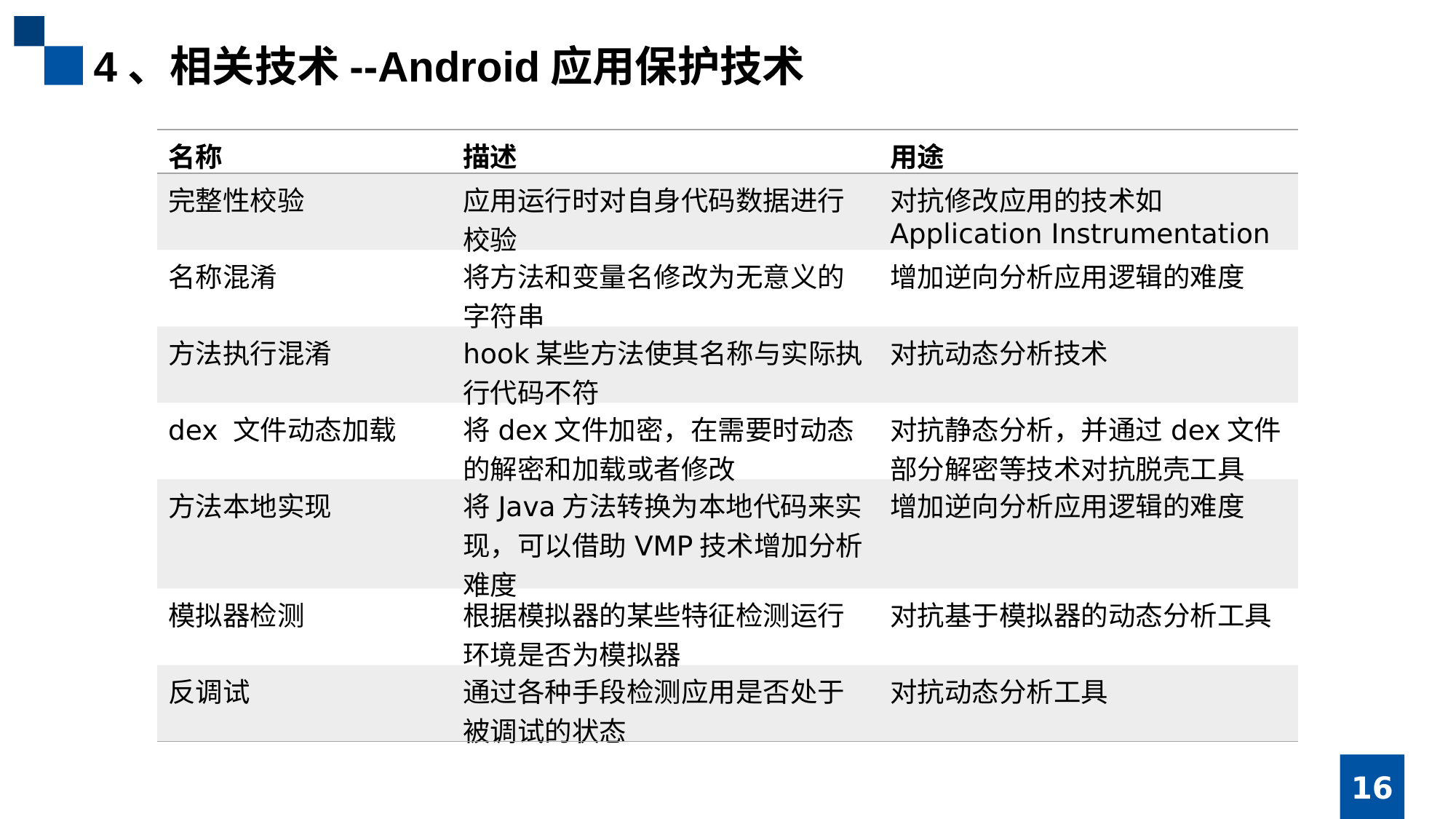

4、相关技术--Android应用保护技术
| 名称 | 描述 | 用途 |
| --- | --- | --- |
| 完整性校验 | 应用运行时对自身代码数据进行校验 | 对抗修改应用的技术如 Application Instrumentation |
| 名称混淆 | 将方法和变量名修改为无意义的字符串 | 增加逆向分析应用逻辑的难度 |
| 方法执行混淆 | hook某些方法使其名称与实际执行代码不符 | 对抗动态分析技术 |
| dex 文件动态加载 | 将dex文件加密，在需要时动态的解密和加载或者修改 | 对抗静态分析，并通过dex文件部分解密等技术对抗脱壳工具 |
| 方法本地实现 | 将Java方法转换为本地代码来实现，可以借助VMP技术增加分析难度 | 增加逆向分析应用逻辑的难度 |
| 模拟器检测 | 根据模拟器的某些特征检测运行环境是否为模拟器 | 对抗基于模拟器的动态分析工具 |
| 反调试 | 通过各种手段检测应用是否处于被调试的状态 | 对抗动态分析工具 |
16